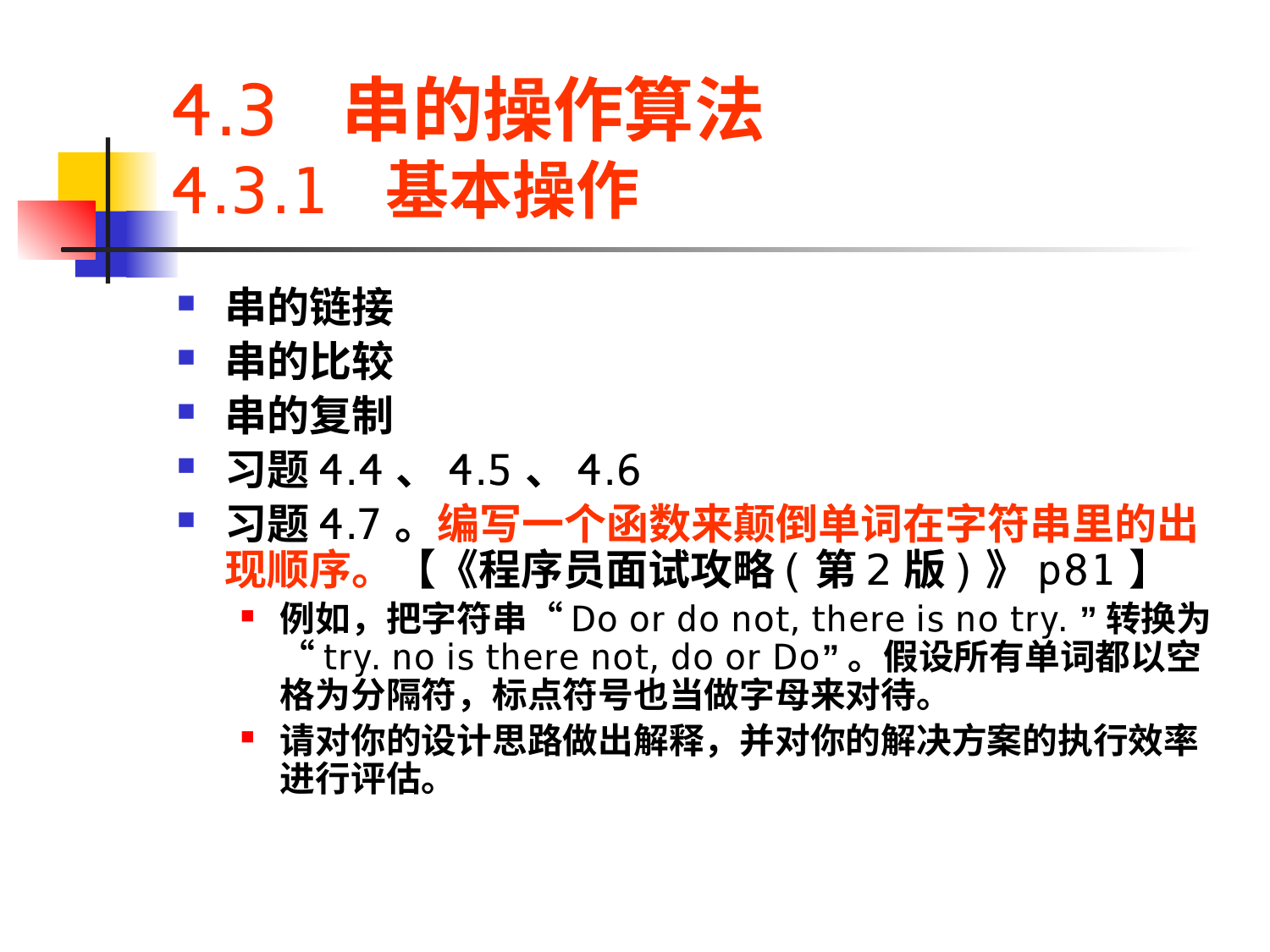

# 4.3  串的操作算法 4.3.1  基本操作
串的链接
串的比较
串的复制
习题4.4、4.5、4.6
习题4.7。编写一个函数来颠倒单词在字符串里的出现顺序。【《程序员面试攻略(第2版)》p81】
例如，把字符串“Do or do not, there is no try. ”转换为“try. no is there not, do or Do”。假设所有单词都以空格为分隔符，标点符号也当做字母来对待。
请对你的设计思路做出解释，并对你的解决方案的执行效率进行评估。